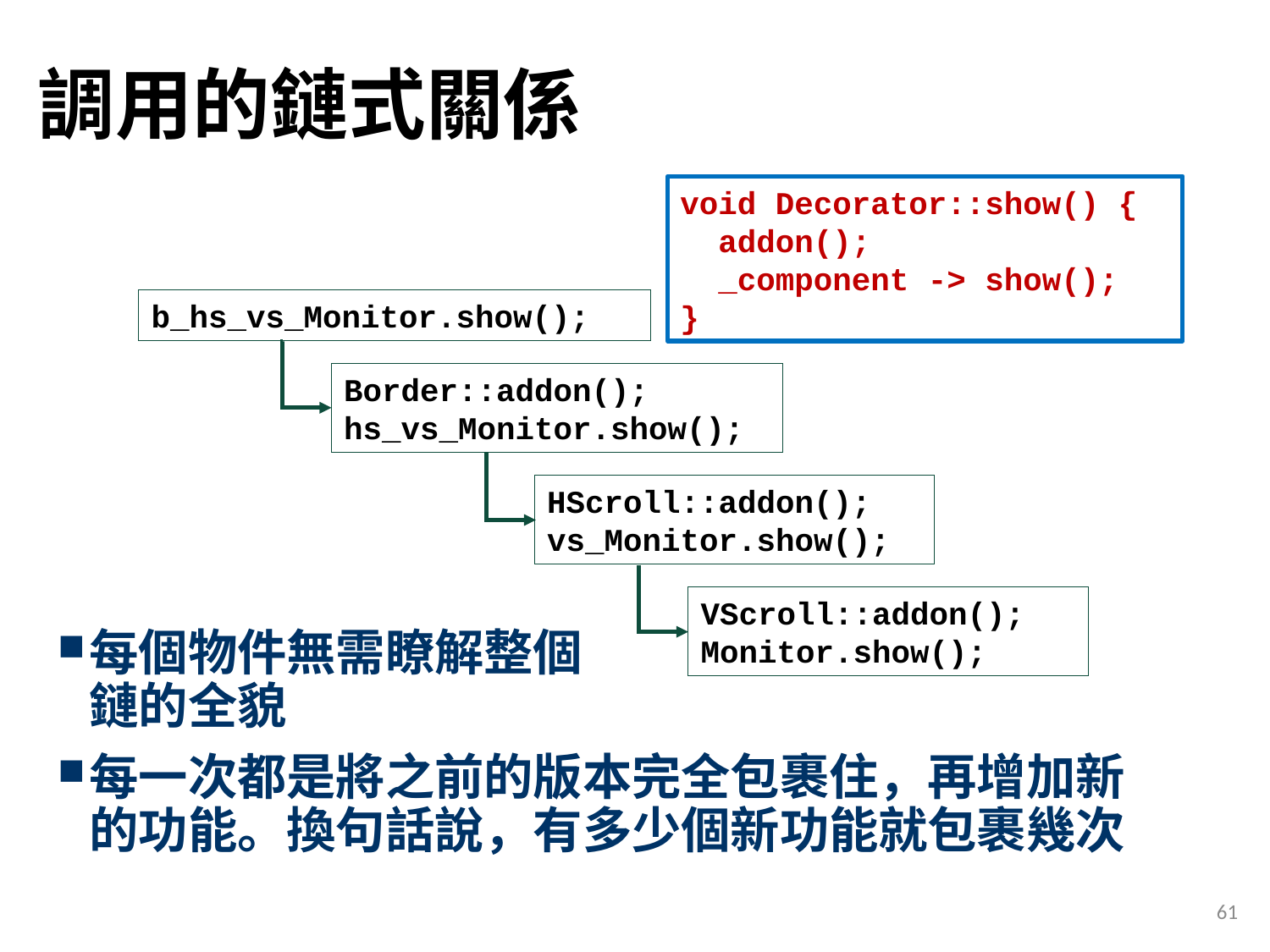

# 調用的鏈式關係
void Decorator::show() {
  addon();
  _component -> show();
}
b_hs_vs_Monitor.show();
Border::addon();
hs_vs_Monitor.show();
HScroll::addon();
vs_Monitor.show();
VScroll::addon();
Monitor.show();
每個物件無需瞭解整個
鏈的全貌
每一次都是將之前的版本完全包裹住，再增加新的功能。換句話說，有多少個新功能就包裹幾次
61